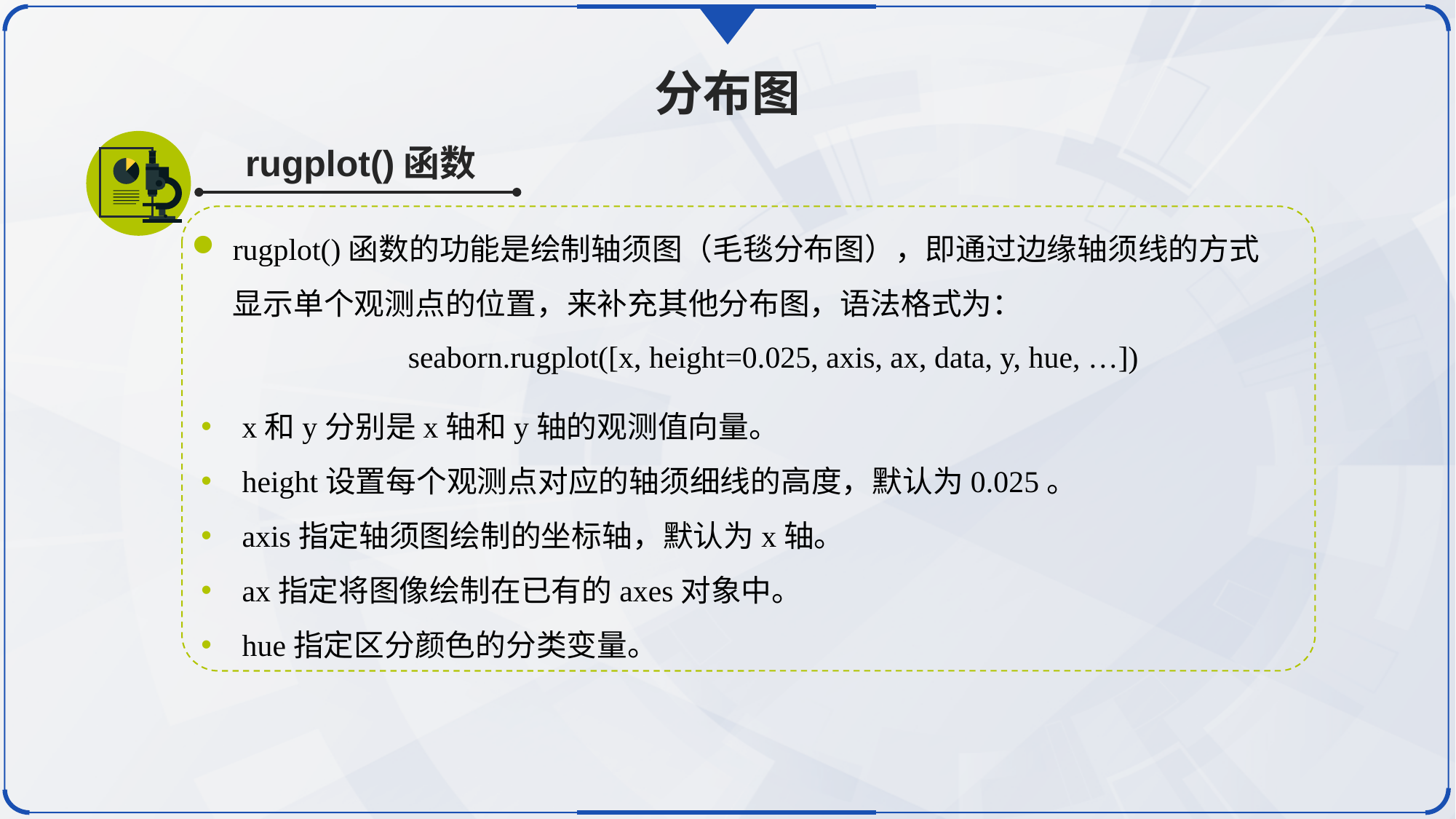

分布图

rugplot()函数

rugplot()函数的功能是绘制轴须图（毛毯分布图），即通过边缘轴须线的方式显示单个观测点的位置，来补充其他分布图，语法格式为：
seaborn.rugplot([x, height=0.025, axis, ax, data, y, hue, …])
x和y分别是x轴和y轴的观测值向量。
height设置每个观测点对应的轴须细线的高度，默认为0.025。
axis指定轴须图绘制的坐标轴，默认为x轴。
ax指定将图像绘制在已有的axes对象中。
hue指定区分颜色的分类变量。